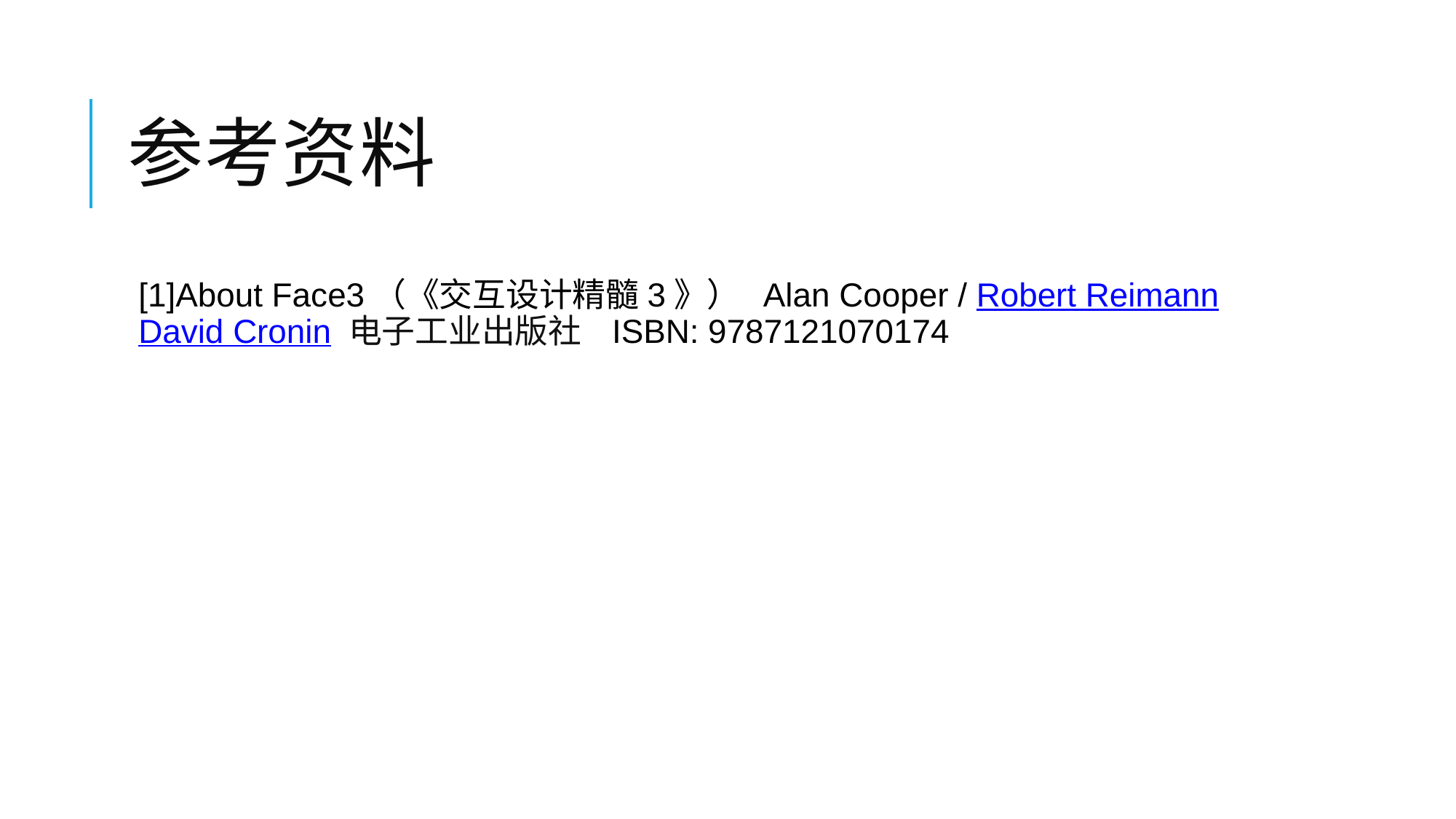

39
# 参考资料
[1]About Face3（《交互设计精髓3》）  Alan Cooper / Robert Reimann  David Cronin 电子工业出版社   ISBN: 9787121070174